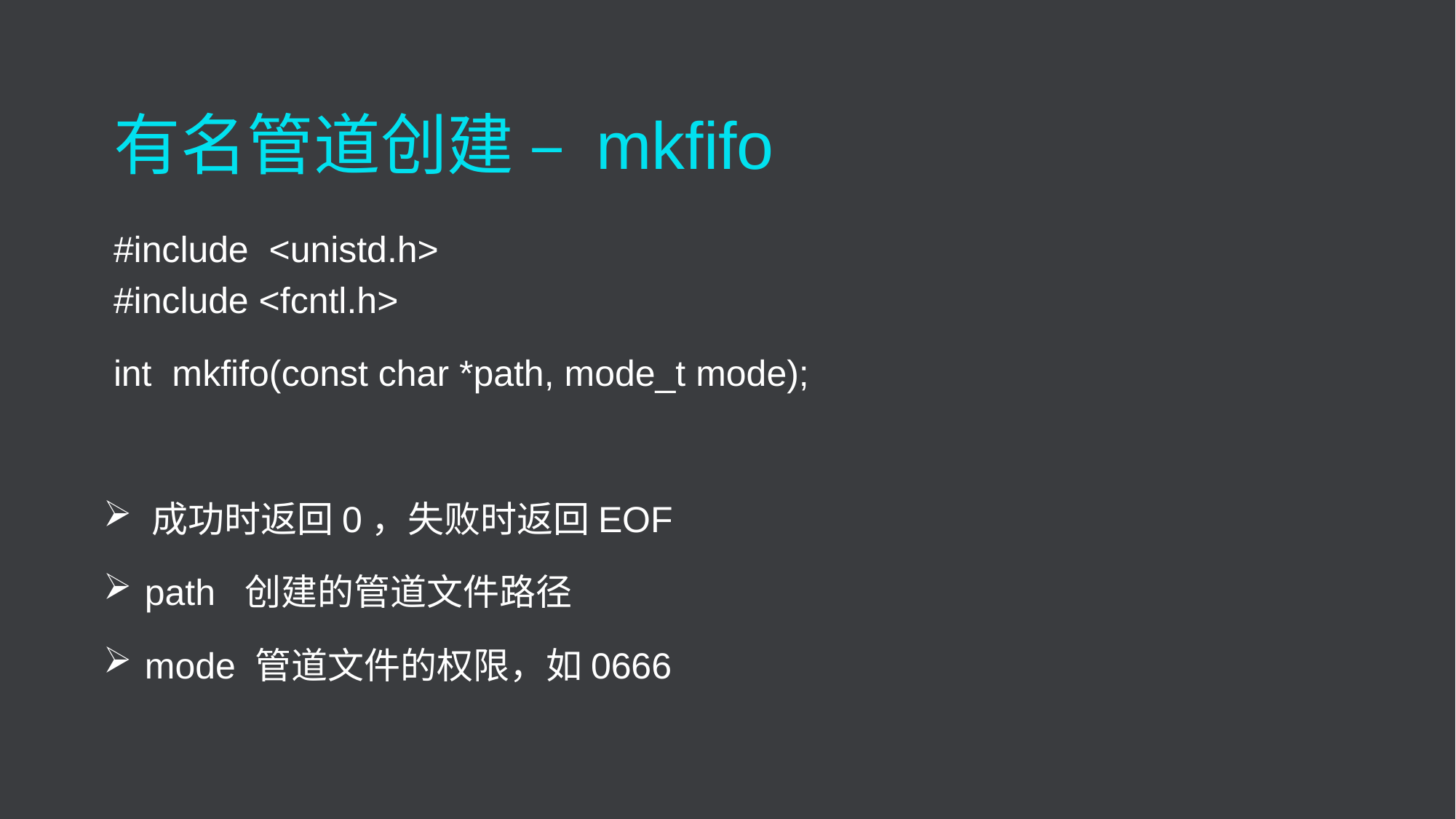

有名管道创建 – mkfifo
 #include  <unistd.h>
 #include <fcntl.h>
 int  mkfifo(const char *path, mode_t mode);

 成功时返回0，失败时返回EOF
 path  创建的管道文件路径
 mode 管道文件的权限，如0666